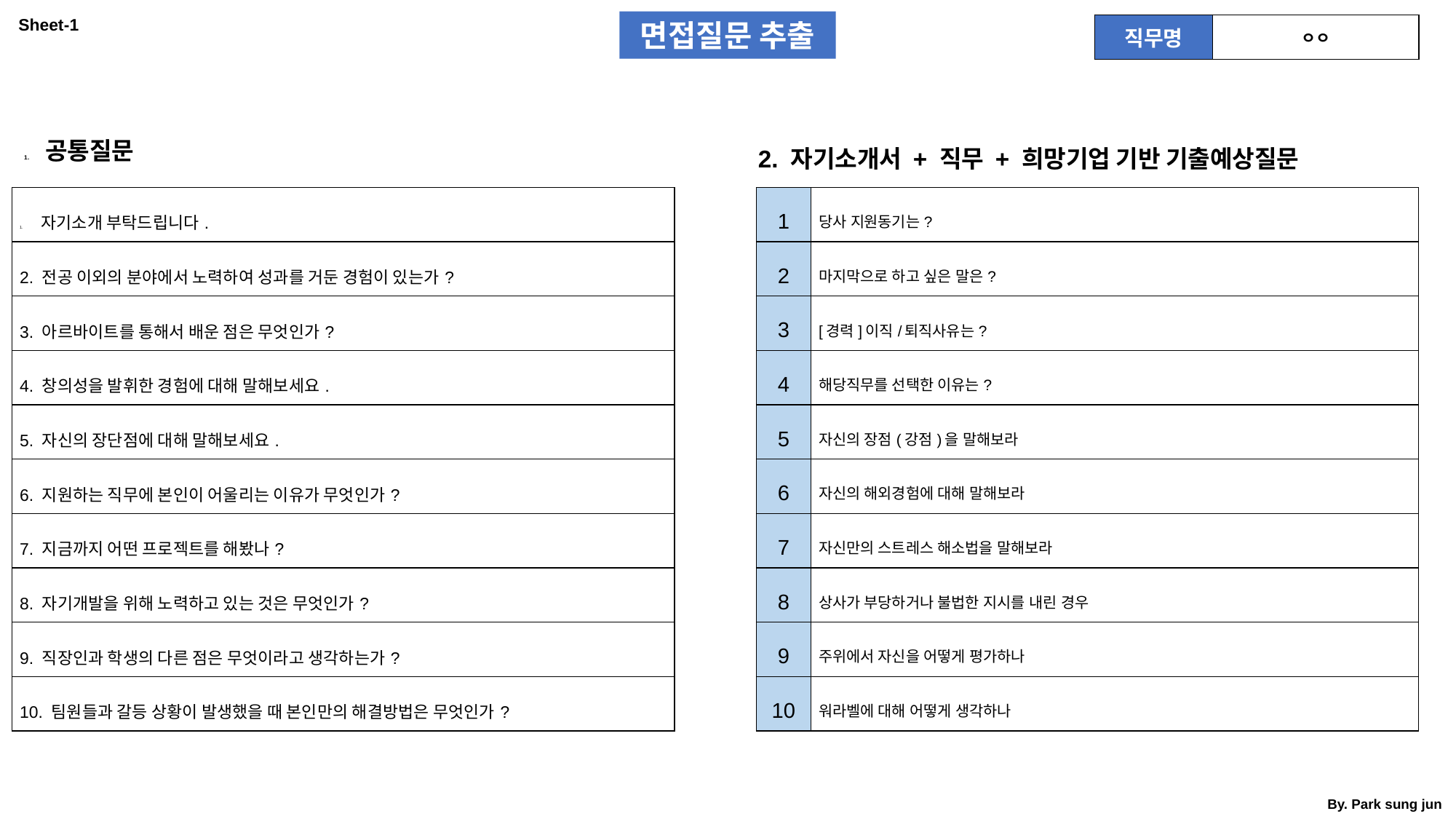

Sheet-1
면접질문 추출
| 직무명 | ㅇㅇ |
| --- | --- |
공통질문
2. 자기소개서 + 직무 + 희망기업 기반 기출예상질문
| 자기소개 부탁드립니다. |
| --- |
| 2. 전공 이외의 분야에서 노력하여 성과를 거둔 경험이 있는가? |
| 3. 아르바이트를 통해서 배운 점은 무엇인가? |
| 4. 창의성을 발휘한 경험에 대해 말해보세요. |
| 5. 자신의 장단점에 대해 말해보세요. |
| 6. 지원하는 직무에 본인이 어울리는 이유가 무엇인가? |
| 7. 지금까지 어떤 프로젝트를 해봤나? |
| 8. 자기개발을 위해 노력하고 있는 것은 무엇인가? |
| 9. 직장인과 학생의 다른 점은 무엇이라고 생각하는가? |
| 10. 팀원들과 갈등 상황이 발생했을 때 본인만의 해결방법은 무엇인가? |
| 1 | 당사 지원동기는? |
| --- | --- |
| 2 | 마지막으로 하고 싶은 말은? |
| 3 | [경력]이직/퇴직사유는? |
| 4 | 해당직무를 선택한 이유는? |
| 5 | 자신의 장점(강점)을 말해보라 |
| 6 | 자신의 해외경험에 대해 말해보라 |
| 7 | 자신만의 스트레스 해소법을 말해보라 |
| 8 | 상사가 부당하거나 불법한 지시를 내린 경우 |
| 9 | 주위에서 자신을 어떻게 평가하나 |
| 10 | 워라벨에 대해 어떻게 생각하나 |
By. Park sung jun